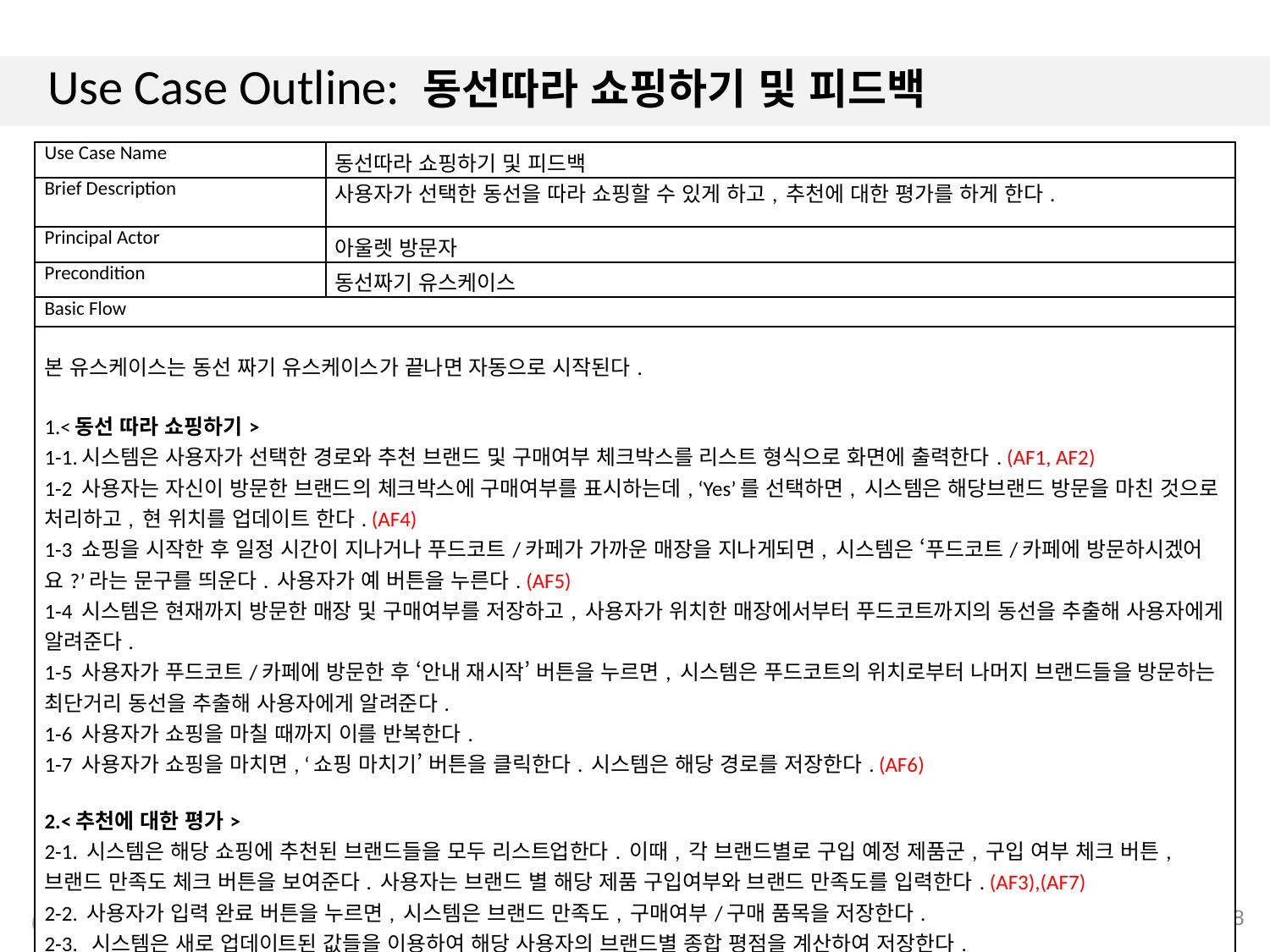

# Use Case Outline: 동선따라 쇼핑하기 및 피드백
| Use Case Name | 동선따라 쇼핑하기 및 피드백 |
| --- | --- |
| Brief Description | 사용자가 선택한 동선을 따라 쇼핑할 수 있게 하고, 추천에 대한 평가를 하게 한다. |
| Principal Actor | 아울렛 방문자 |
| Precondition | 동선짜기 유스케이스 |
| Basic Flow |  |
| 본 유스케이스는 동선 짜기 유스케이스가 끝나면 자동으로 시작된다. 1.<동선 따라 쇼핑하기> 1-1.시스템은 사용자가 선택한 경로와 추천 브랜드 및 구매여부 체크박스를 리스트 형식으로 화면에 출력한다. (AF1, AF2) 1-2 사용자는 자신이 방문한 브랜드의 체크박스에 구매여부를 표시하는데, ‘Yes’를 선택하면, 시스템은 해당브랜드 방문을 마친 것으로 처리하고, 현 위치를 업데이트 한다. (AF4) 1-3 쇼핑을 시작한 후 일정 시간이 지나거나 푸드코트/카페가 가까운 매장을 지나게되면, 시스템은 ‘푸드코트/카페에 방문하시겠어요?’라는 문구를 띄운다. 사용자가 예 버튼을 누른다. (AF5) 1-4 시스템은 현재까지 방문한 매장 및 구매여부를 저장하고, 사용자가 위치한 매장에서부터 푸드코트까지의 동선을 추출해 사용자에게 알려준다. 1-5 사용자가 푸드코트/카페에 방문한 후 ‘안내 재시작’ 버튼을 누르면, 시스템은 푸드코트의 위치로부터 나머지 브랜드들을 방문하는 최단거리 동선을 추출해 사용자에게 알려준다. 1-6 사용자가 쇼핑을 마칠 때까지 이를 반복한다. 1-7 사용자가 쇼핑을 마치면, ‘쇼핑 마치기’ 버튼을 클릭한다. 시스템은 해당 경로를 저장한다. (AF6) 2.<추천에 대한 평가> 2-1. 시스템은 해당 쇼핑에 추천된 브랜드들을 모두 리스트업한다. 이때, 각 브랜드별로 구입 예정 제품군, 구입 여부 체크 버튼, 브랜드 만족도 체크 버튼을 보여준다. 사용자는 브랜드 별 해당 제품 구입여부와 브랜드 만족도를 입력한다. (AF3),(AF7) 2-2. 사용자가 입력 완료 버튼을 누르면, 시스템은 브랜드 만족도, 구매여부/구매 품목을 저장한다. 2-3. 시스템은 새로 업데이트된 값들을 이용하여 해당 사용자의 브랜드별 종합 평점을 계산하여 저장한다. 2-4. 시스템은 쇼핑을 완료하였다는 창을 띄우고, 본 유스케이스를 종료한다. |  |
18